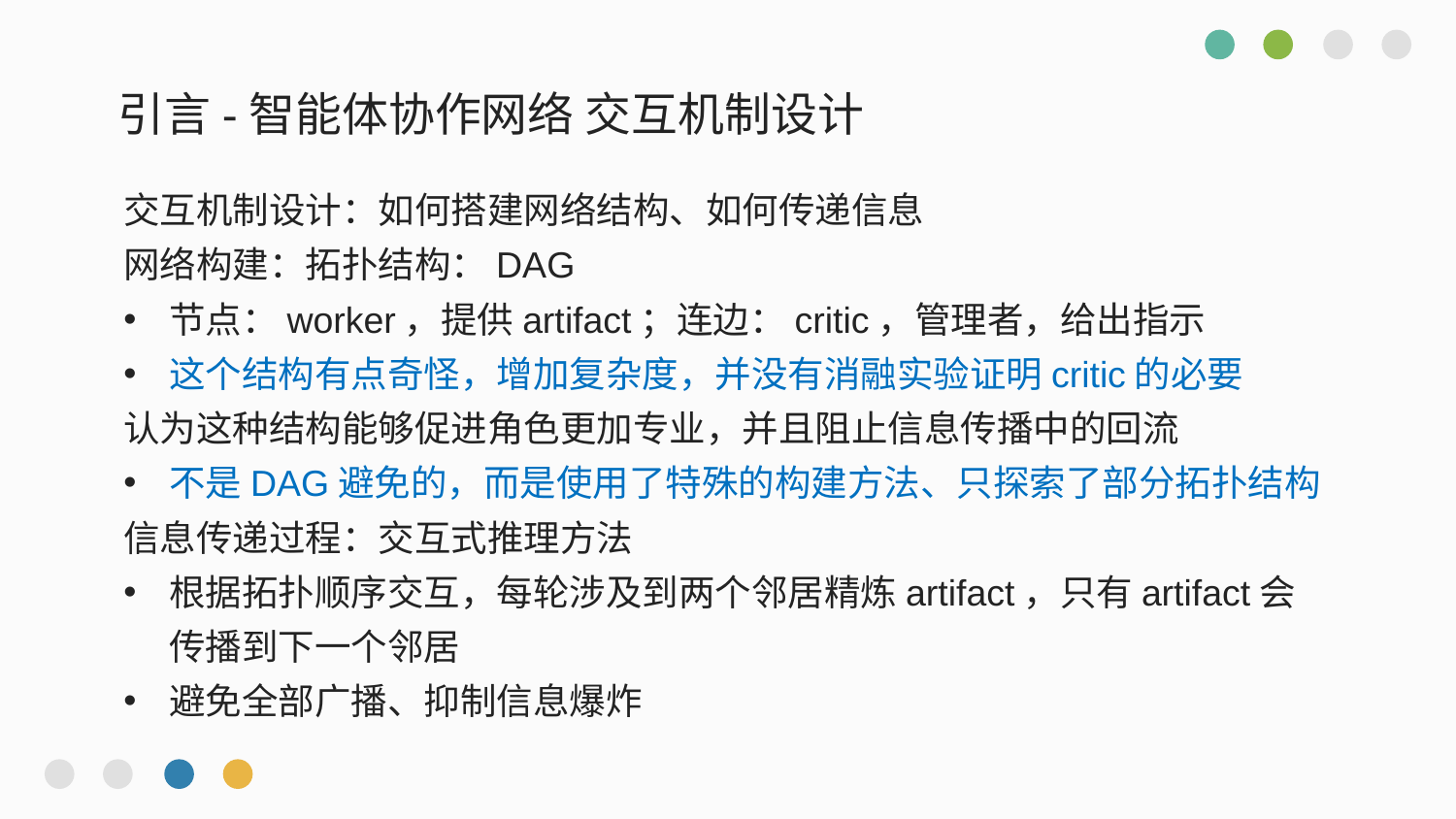

# 引言-智能体协作网络 交互机制设计
交互机制设计：如何搭建网络结构、如何传递信息
网络构建：拓扑结构：DAG
节点：worker，提供artifact；连边：critic，管理者，给出指示
这个结构有点奇怪，增加复杂度，并没有消融实验证明critic的必要
认为这种结构能够促进角色更加专业，并且阻止信息传播中的回流
不是DAG避免的，而是使用了特殊的构建方法、只探索了部分拓扑结构
信息传递过程：交互式推理方法
根据拓扑顺序交互，每轮涉及到两个邻居精炼artifact，只有artifact会传播到下一个邻居
避免全部广播、抑制信息爆炸